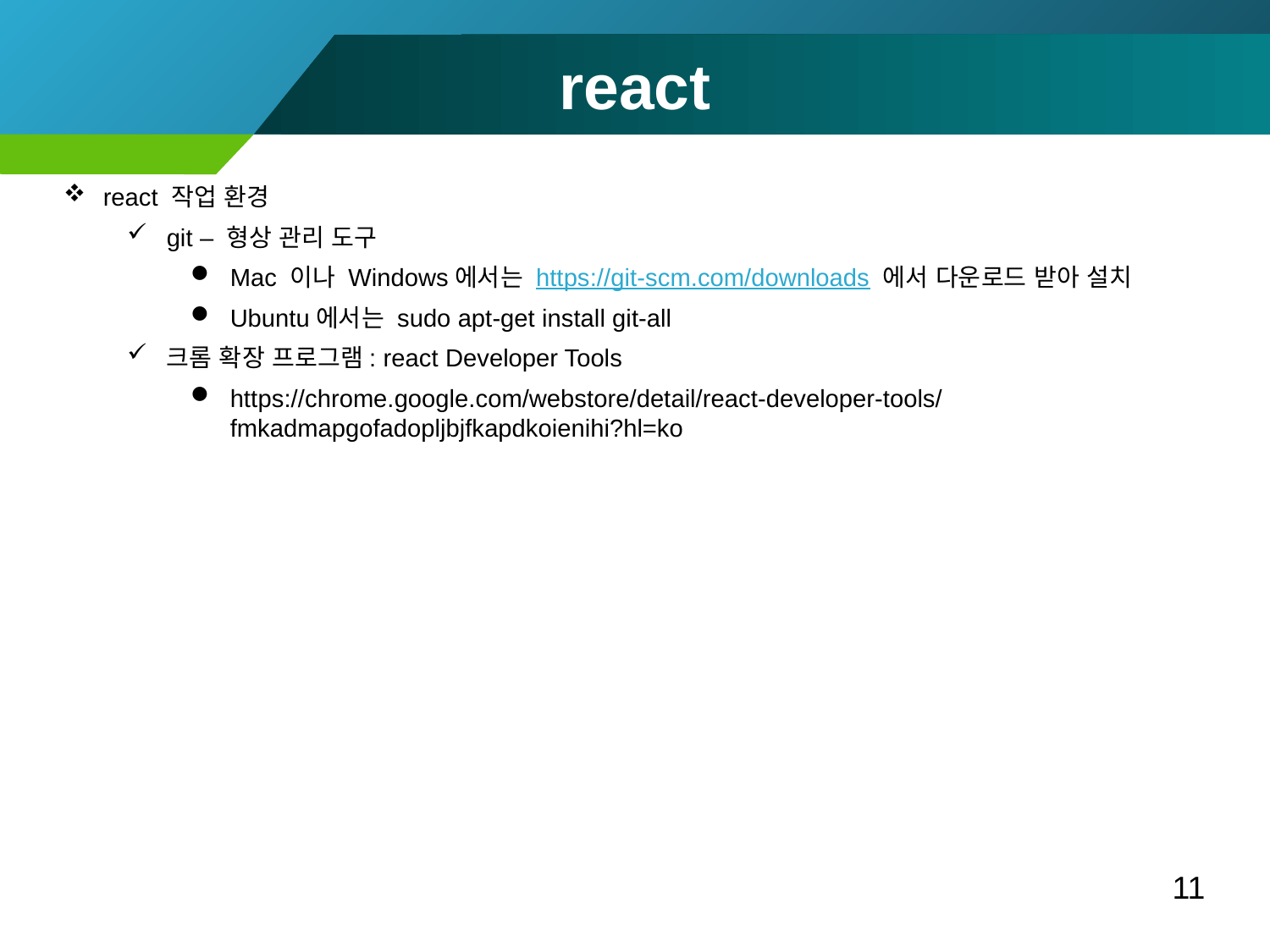

react
react 작업 환경
git – 형상 관리 도구
Mac 이나 Windows에서는 https://git-scm.com/downloads 에서 다운로드 받아 설치
Ubuntu에서는 sudo apt-get install git-all
크롬 확장 프로그램: react Developer Tools
https://chrome.google.com/webstore/detail/react-developer-tools/fmkadmapgofadopljbjfkapdkoienihi?hl=ko

11